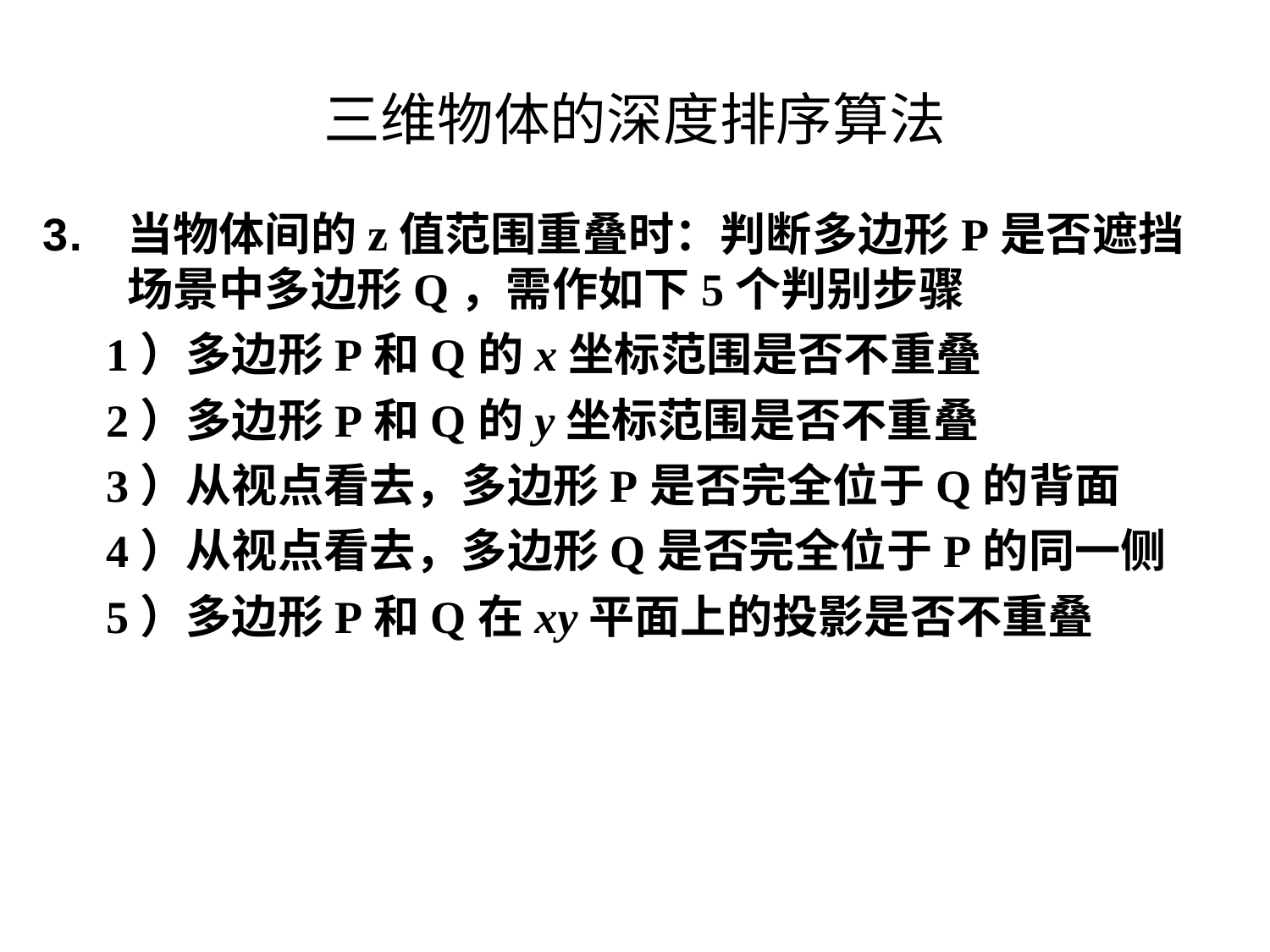

# 三维物体的深度排序算法
当物体间的z值范围重叠时：判断多边形P是否遮挡场景中多边形Q，需作如下5个判别步骤
1）多边形P和Q的x坐标范围是否不重叠
2）多边形P和Q的y坐标范围是否不重叠
3）从视点看去，多边形P是否完全位于Q的背面
4）从视点看去，多边形Q是否完全位于P的同一侧
5）多边形P和Q在xy平面上的投影是否不重叠